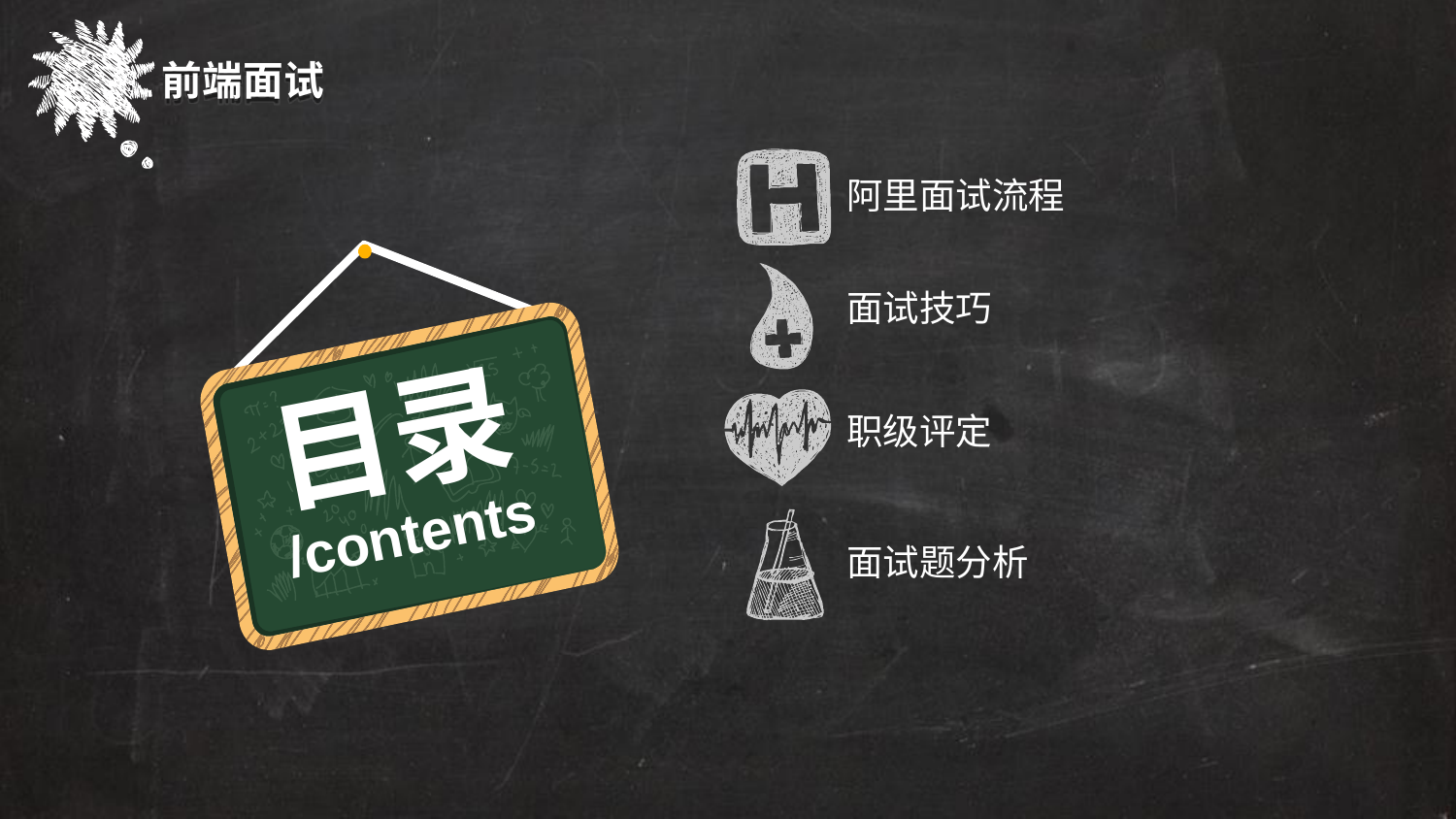

前端面试

阿里面试流程

面试技巧

职级评定
目录
/contents

面试题分析